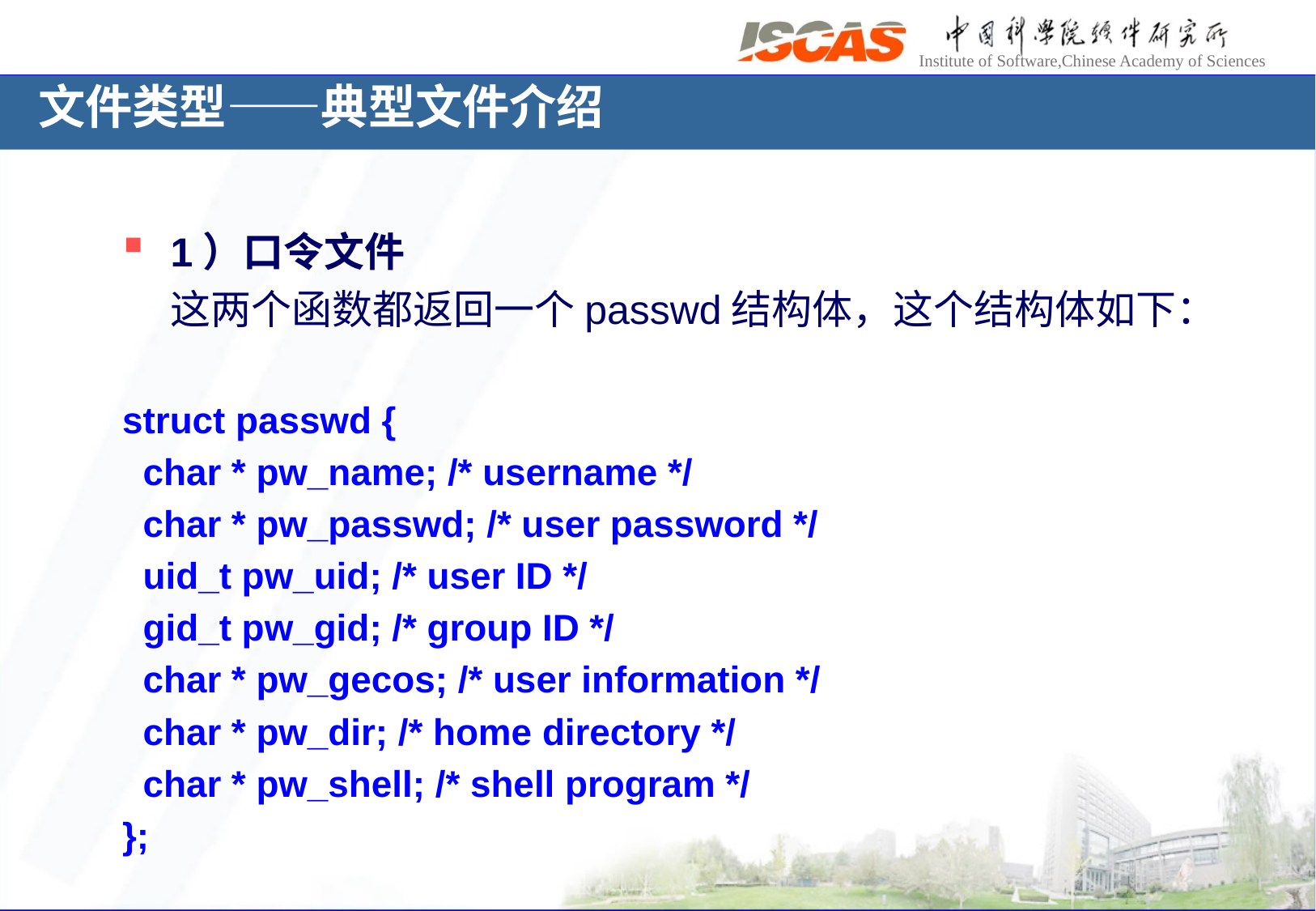

文件类型——典型文件介绍
1）口令文件
	这两个函数都返回一个passwd结构体，这个结构体如下：

struct passwd {
  char * pw_name; /* username */
  char * pw_passwd; /* user password */
  uid_t pw_uid; /* user ID */
  gid_t pw_gid; /* group ID */
  char * pw_gecos; /* user information */
  char * pw_dir; /* home directory */
  char * pw_shell; /* shell program */
};